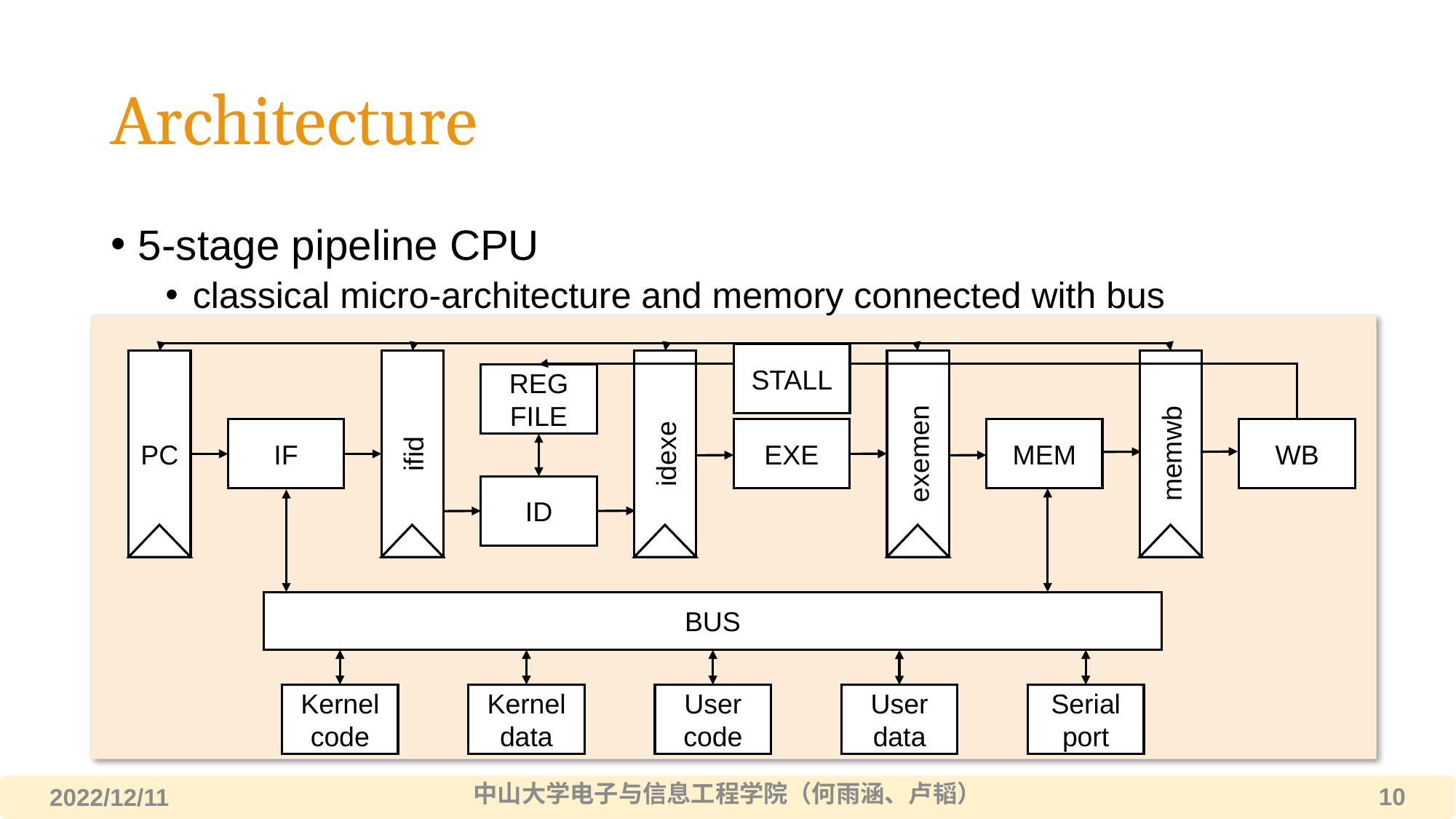

# Architecture
5-stage pipeline CPU
classical micro-architecture and memory connected with bus

STALL
PC

ifid

idexe

exemen

memwb

REG
FILE
IF
EXE
MEM
WB
ID
BUS
Kernel
code
Kernel
data
User
code
User
data
Serial
port
中山大学电子与信息工程学院（何雨涵、卢韬）
10
2022/12/11